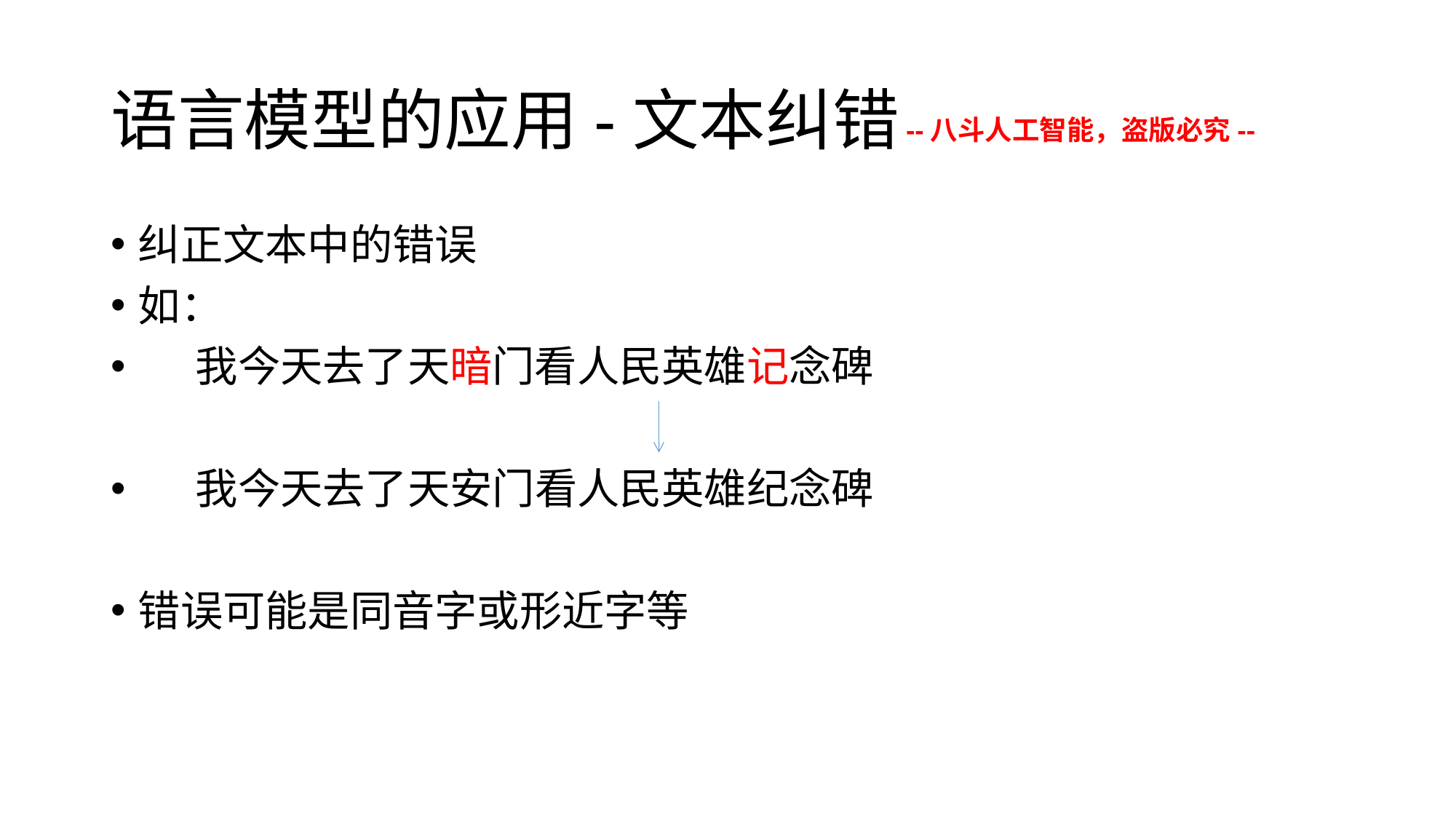

# 语言模型的应用-文本纠错
--八斗人工智能，盗版必究--
纠正文本中的错误
如：
     我今天去了天暗门看人民英雄记念碑

     我今天去了天安门看人民英雄纪念碑

错误可能是同音字或形近字等